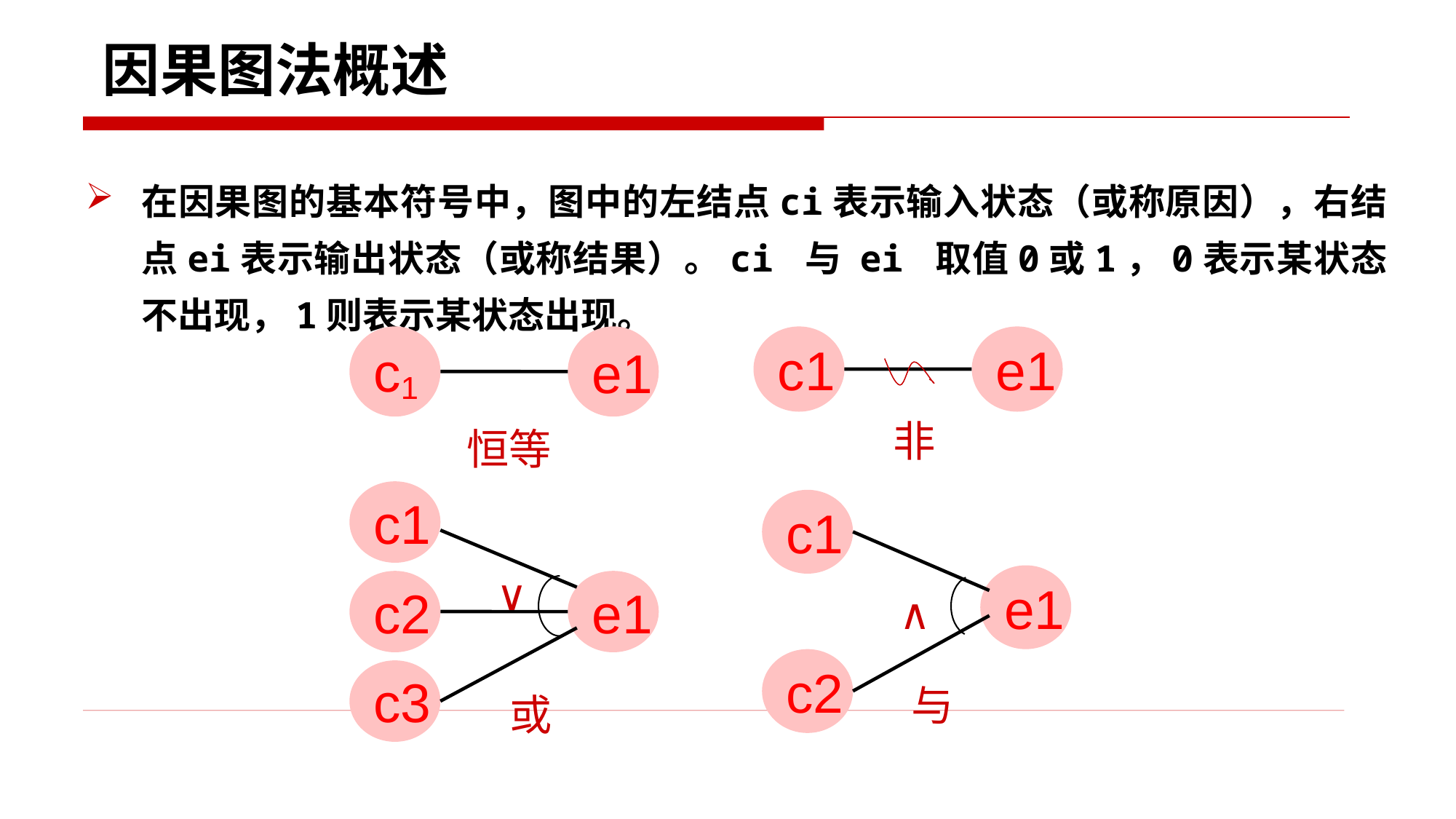

因果图法概述
在因果图的基本符号中，图中的左结点ci表示输入状态（或称原因），右结点ei表示输出状态（或称结果）。ci 与 ei 取值0或1，0表示某状态不出现，1则表示某状态出现。

c1
e1
c1
e1

 非
恒等
c1

∨
c2
e1

c3
或
c1

e1

∧

c2
与